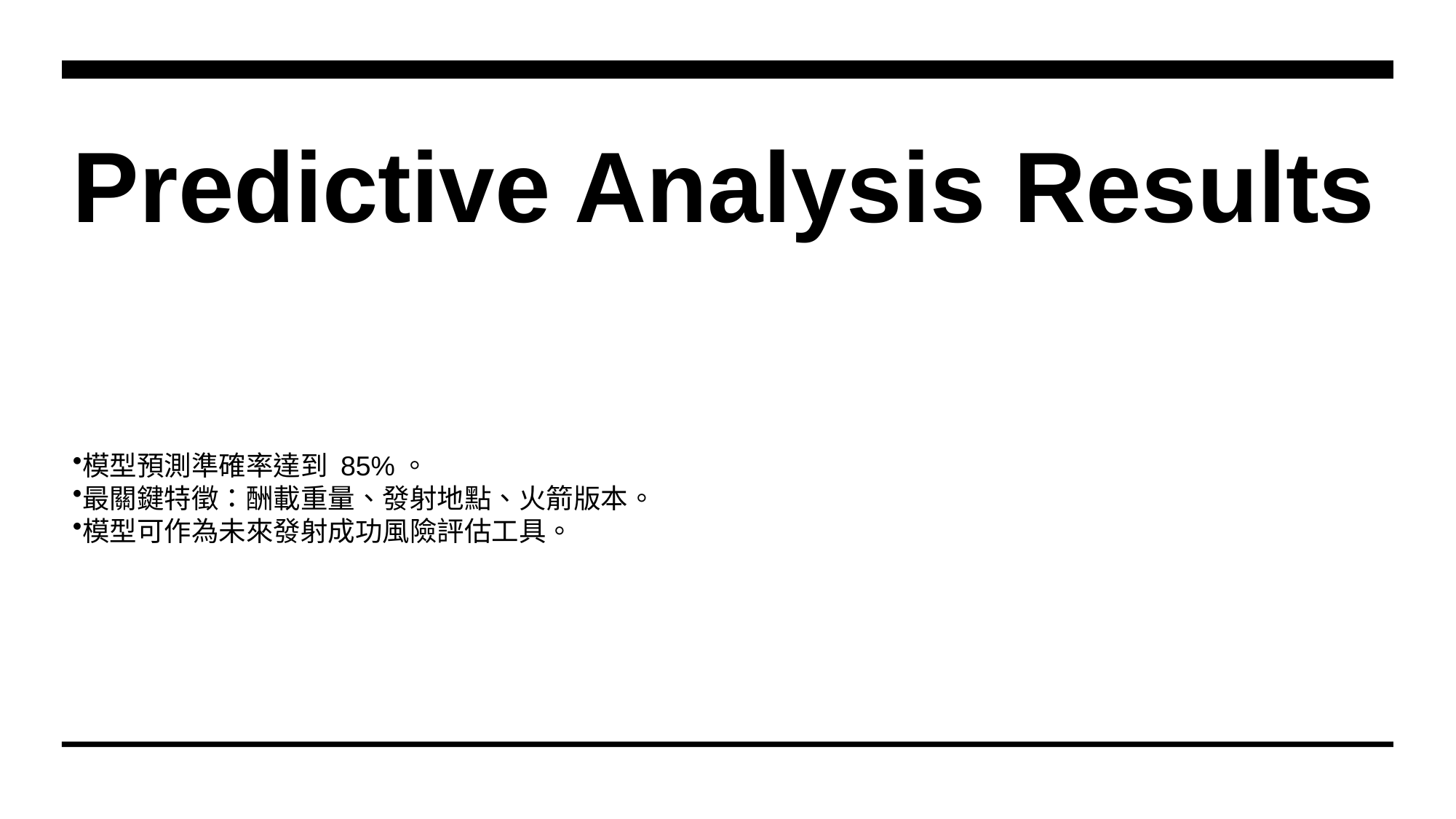

# Predictive Analysis Results
模型預測準確率達到 85%。
最關鍵特徵：酬載重量、發射地點、火箭版本。
模型可作為未來發射成功風險評估工具。